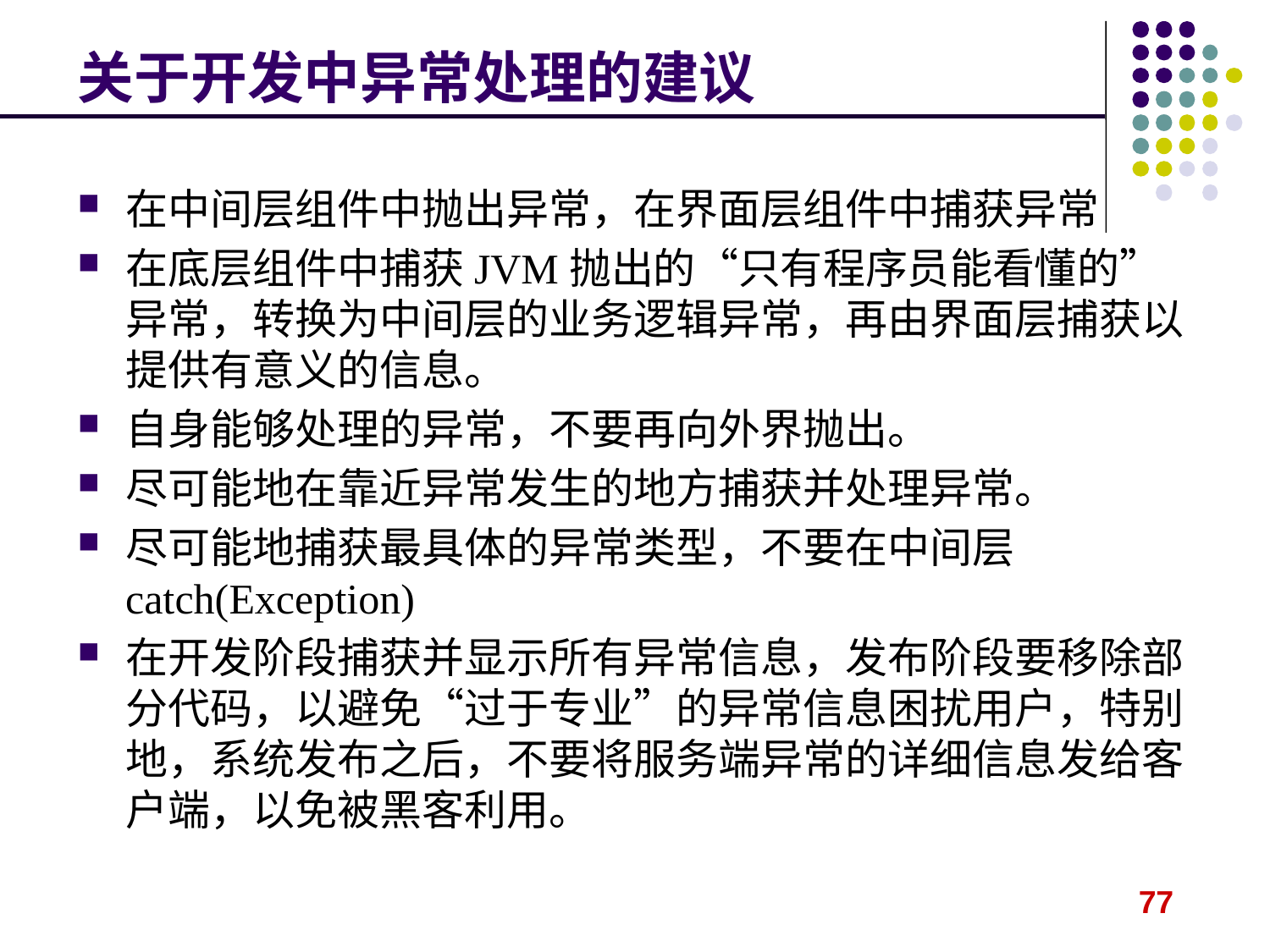

# 关于开发中异常处理的建议
在中间层组件中抛出异常，在界面层组件中捕获异常
在底层组件中捕获JVM抛出的“只有程序员能看懂的”异常，转换为中间层的业务逻辑异常，再由界面层捕获以提供有意义的信息。
自身能够处理的异常，不要再向外界抛出。
尽可能地在靠近异常发生的地方捕获并处理异常。
尽可能地捕获最具体的异常类型，不要在中间层catch(Exception)
在开发阶段捕获并显示所有异常信息，发布阶段要移除部分代码，以避免“过于专业”的异常信息困扰用户，特别地，系统发布之后，不要将服务端异常的详细信息发给客户端，以免被黑客利用。